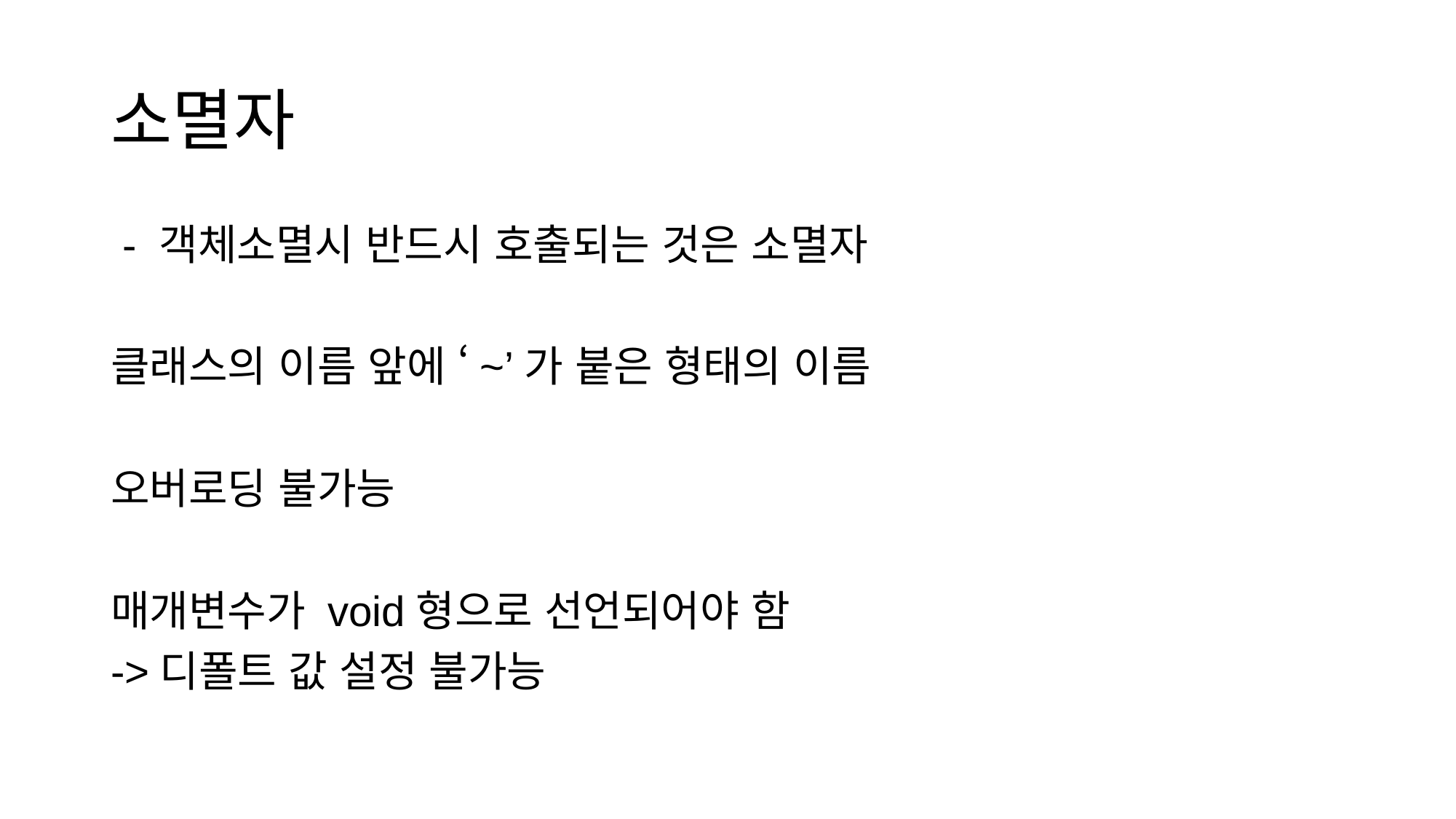

# 소멸자
 - 객체소멸시 반드시 호출되는 것은 소멸자

클래스의 이름 앞에 ‘~’가 붙은 형태의 이름

오버로딩 불가능

매개변수가 void형으로 선언되어야 함
->디폴트 값 설정 불가능